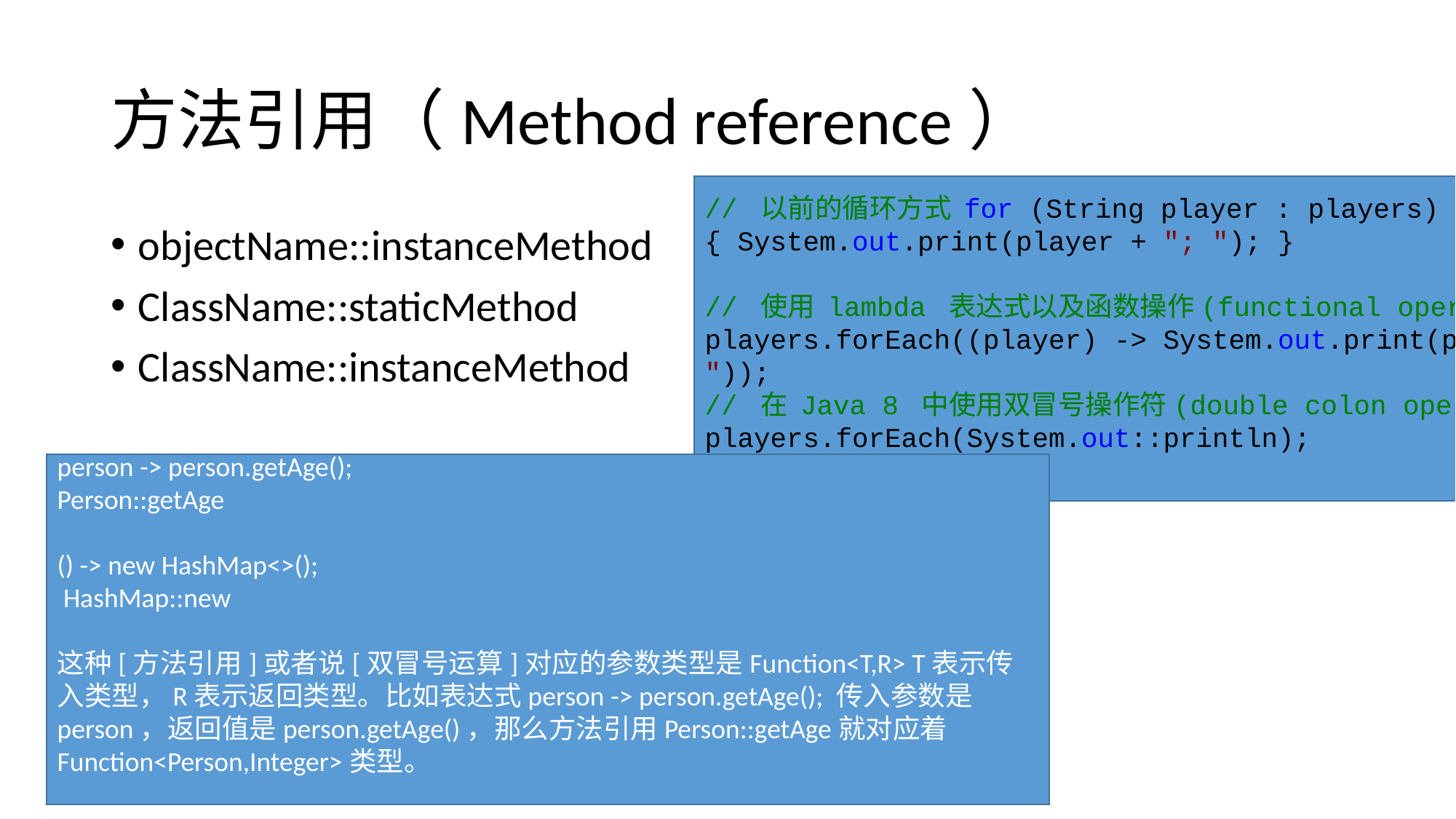

# 方法引用（Method reference）
// 以前的循环方式 for (String player : players) { System.out.print(player + "; "); }

// 使用 lambda 表达式以及函数操作(functional operation) players.forEach((player) -> System.out.print(player + "; "));
// 在 Java 8 中使用双冒号操作符(double colon operator) players.forEach(System.out::println);

objectName::instanceMethod
ClassName::staticMethod
ClassName::instanceMethod

person -> person.getAge();
Person::getAge

() -> new HashMap<>();
 HashMap::new

这种[方法引用]或者说[双冒号运算]对应的参数类型是Function<T,R> T表示传入类型，R表示返回类型。比如表达式person -> person.getAge(); 传入参数是person，返回值是person.getAge()，那么方法引用Person::getAge就对应着Function<Person,Integer>类型。